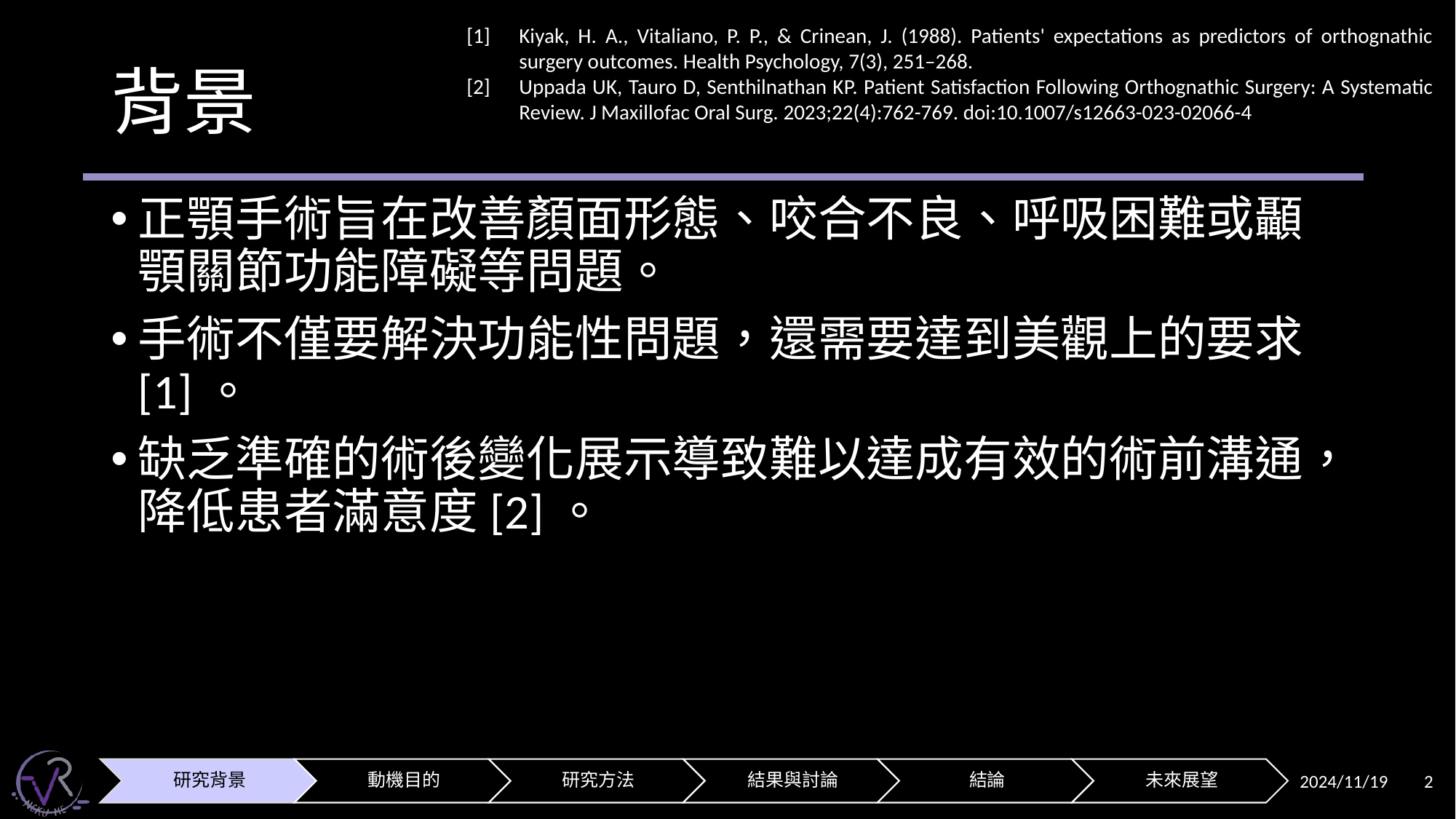

[1]	Kiyak, H. A., Vitaliano, P. P., & Crinean, J. (1988). Patients' expectations as predictors of orthognathic surgery outcomes. Health Psychology, 7(3), 251–268.
[2]	Uppada UK, Tauro D, Senthilnathan KP. Patient Satisfaction Following Orthognathic Surgery: A Systematic Review. J Maxillofac Oral Surg. 2023;22(4):762-769. doi:10.1007/s12663-023-02066-4
# 背景
正顎手術旨在改善顏面形態、咬合不良、呼吸困難或顳顎關節功能障礙等問題。
手術不僅要解決功能性問題，還需要達到美觀上的要求[1]。
缺乏準確的術後變化展示導致難以達成有效的術前溝通，降低患者滿意度[2]。

2024/11/19
2